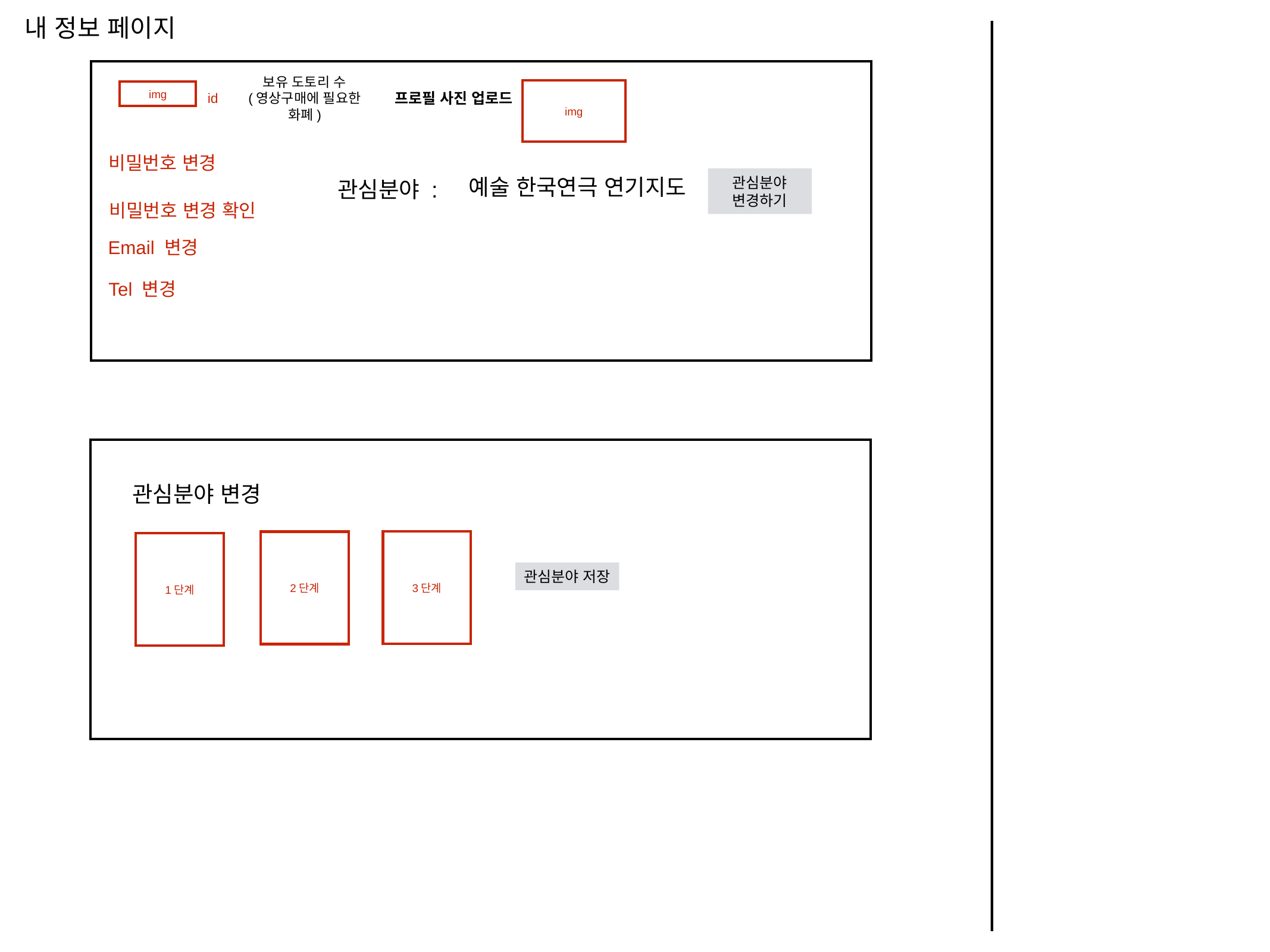

내 정보 페이지

보유 도토리 수
(영상구매에 필요한
화폐)
img
img
프로필 사진 업로드
id
비밀번호 변경
예술 한국연극 연기지도
관심분야 변경하기
관심분야 :

비밀번호 변경 확인
Email 변경
Tel 변경

관심분야 변경
3단계
2단계
1단계
관심분야 저장